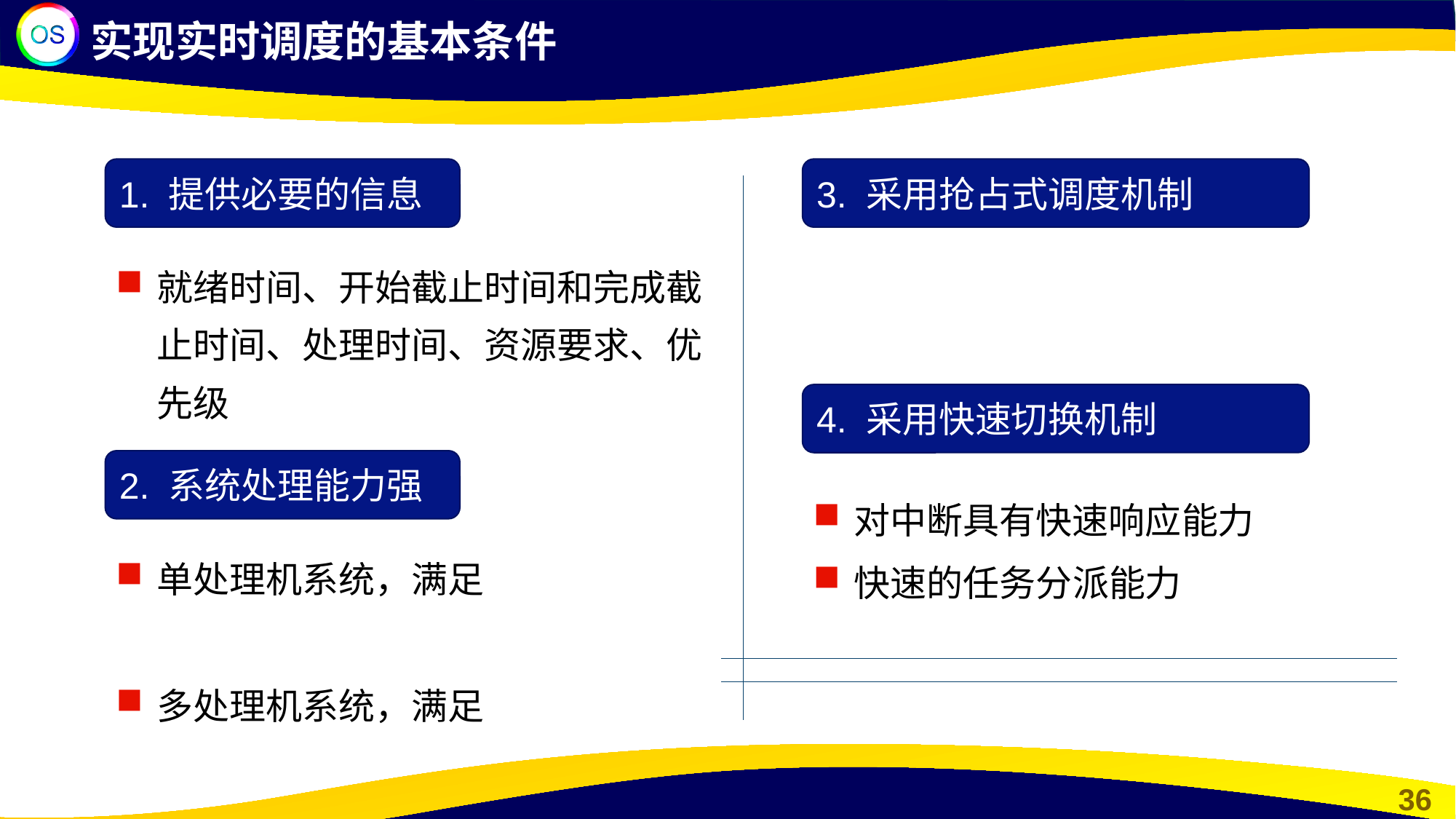

实现实时调度的基本条件
1. 提供必要的信息
3. 采用抢占式调度机制
就绪时间、开始截止时间和完成截止时间、处理时间、资源要求、优先级
4. 采用快速切换机制
2. 系统处理能力强
对中断具有快速响应能力
快速的任务分派能力
单处理机系统，满足

多处理机系统，满足